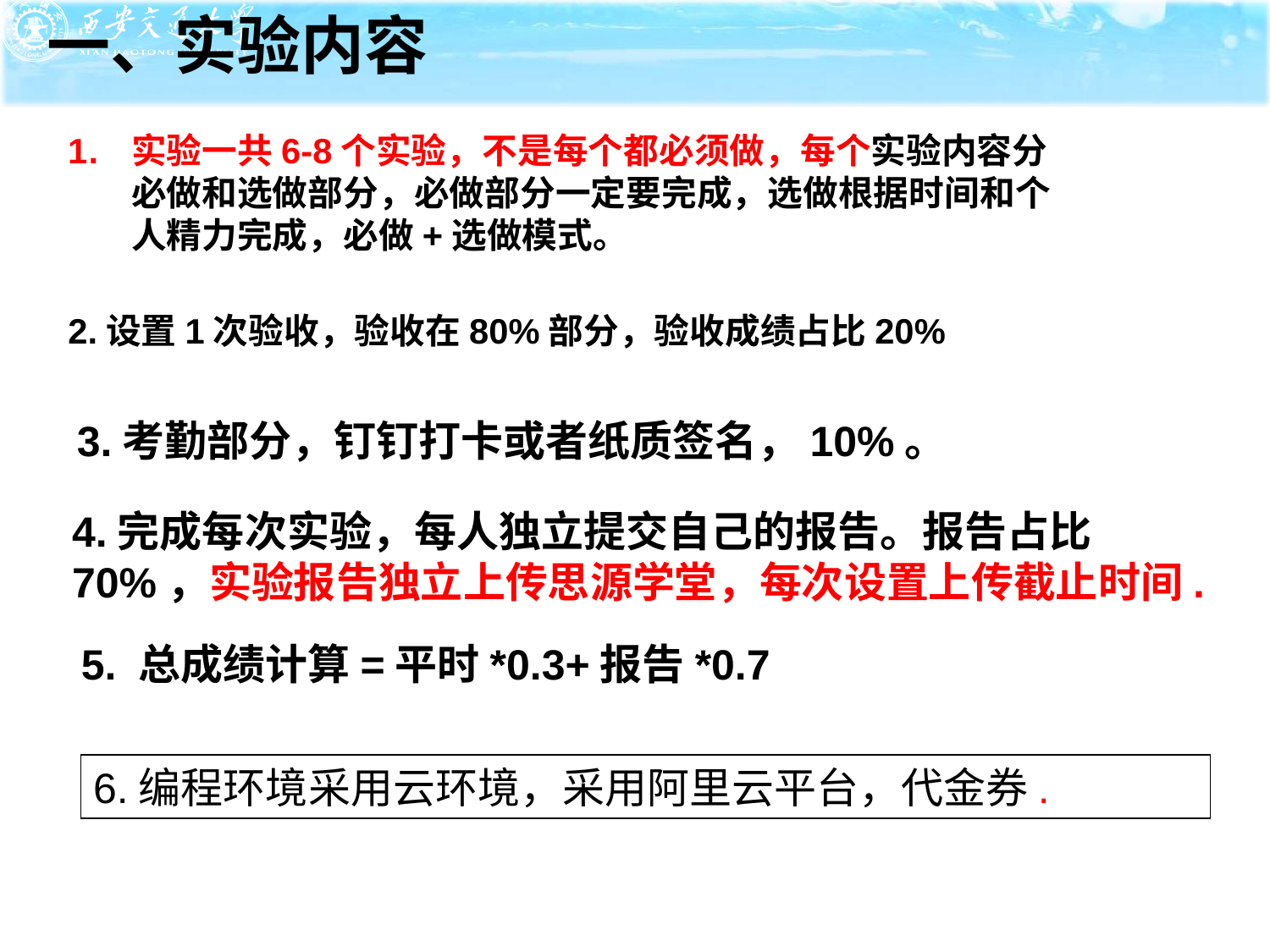

一、实验内容
实验一共6-8个实验，不是每个都必须做，每个实验内容分必做和选做部分，必做部分一定要完成，选做根据时间和个人精力完成，必做+选做模式。

2.设置1次验收，验收在80%部分，验收成绩占比20%
3.考勤部分，钉钉打卡或者纸质签名，10%。
4.完成每次实验，每人独立提交自己的报告。报告占比70%，实验报告独立上传思源学堂，每次设置上传截止时间.
5. 总成绩计算=平时*0.3+报告*0.7
6.编程环境采用云环境，采用阿里云平台，代金券.